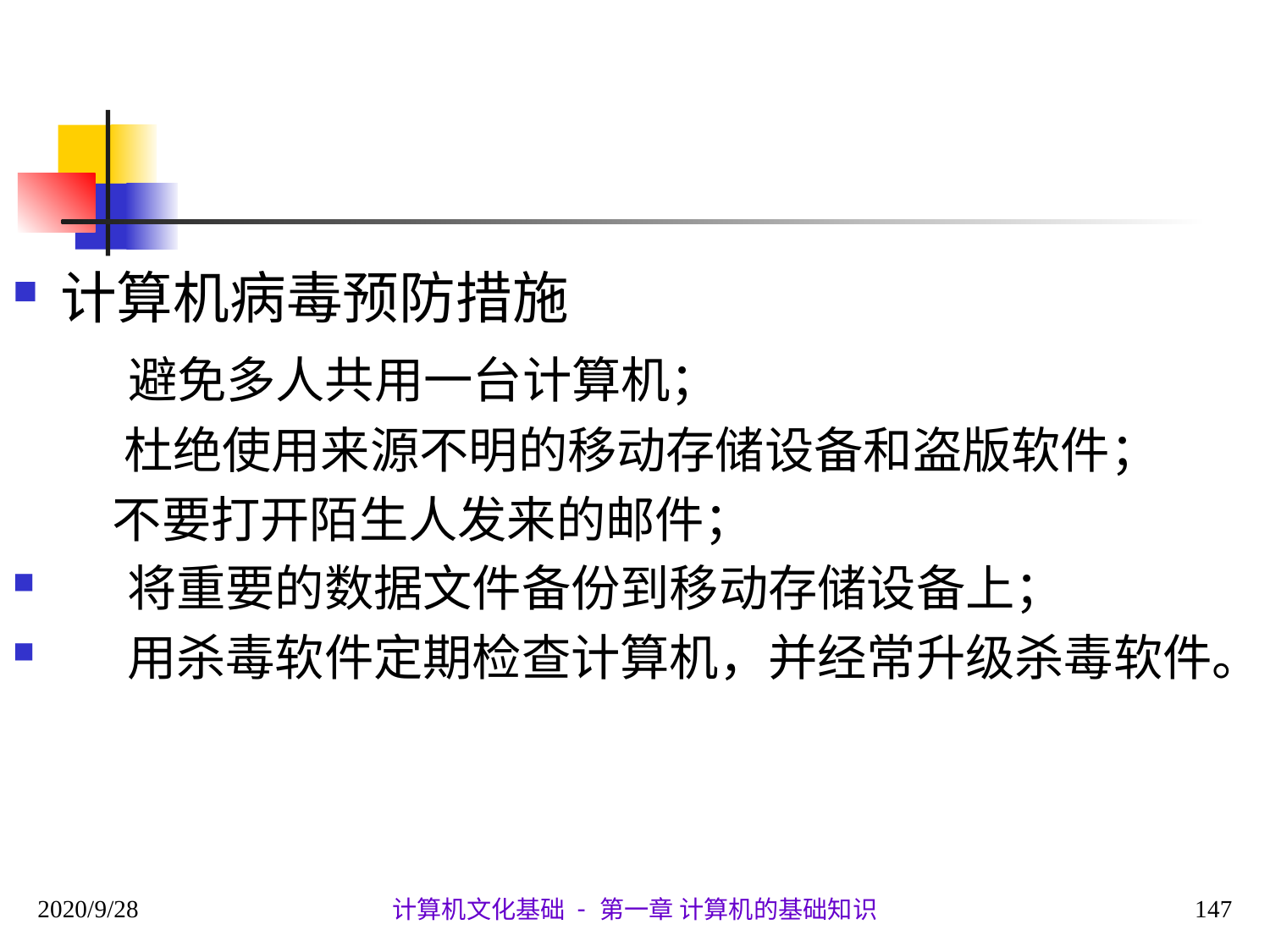

#
计算机病毒预防措施
        避免多人共用一台计算机；
         杜绝使用来源不明的移动存储设备和盗版软件；
        不要打开陌生人发来的邮件；
     将重要的数据文件备份到移动存储设备上；
     用杀毒软件定期检查计算机，并经常升级杀毒软件。

2020/9/28
147
计算机文化基础 - 第一章 计算机的基础知识